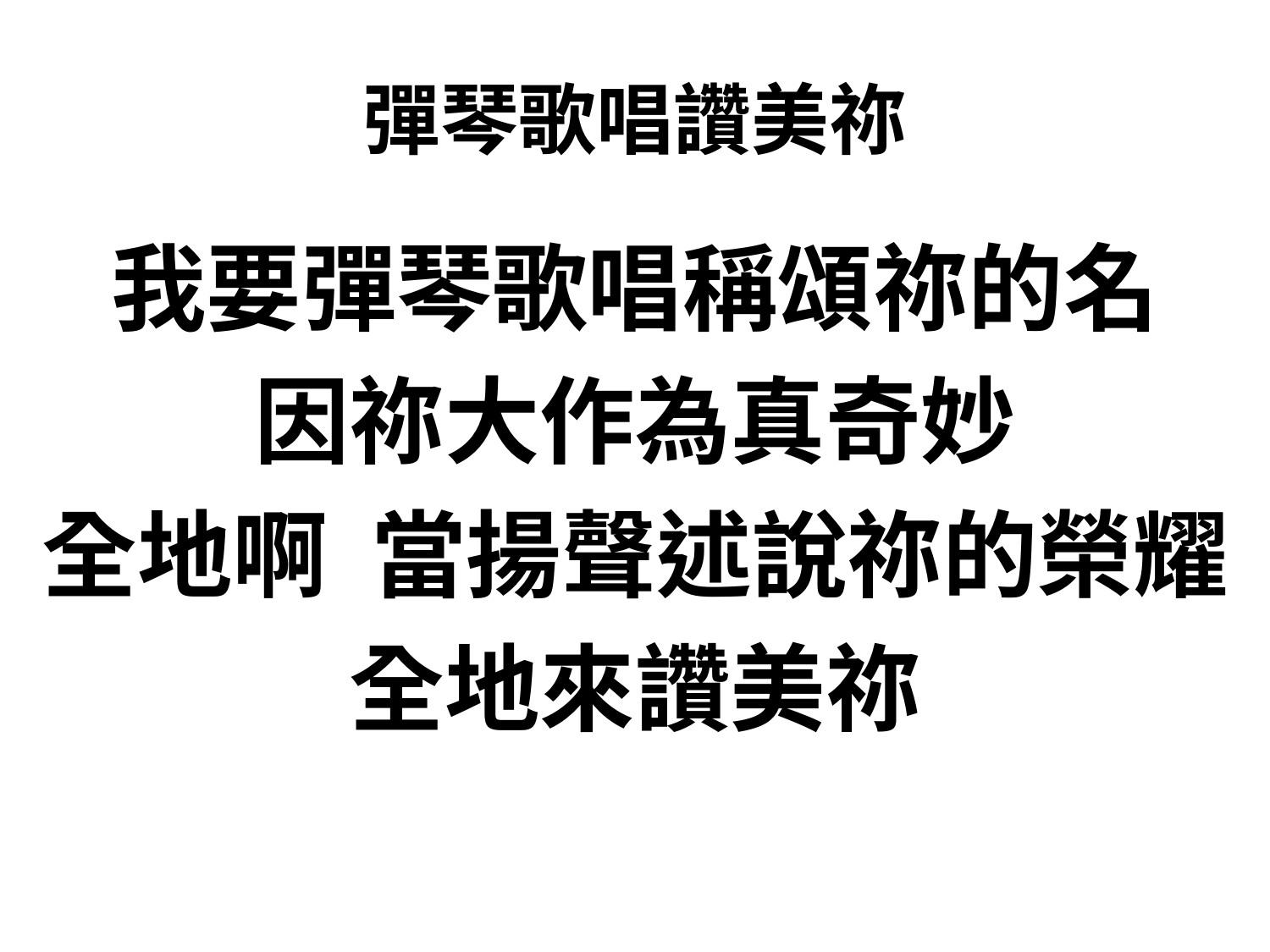

# 彈琴歌唱讚美祢
我要彈琴歌唱稱頌祢的名
因祢大作為真奇妙
全地啊  當揚聲述說祢的榮耀
全地來讚美祢